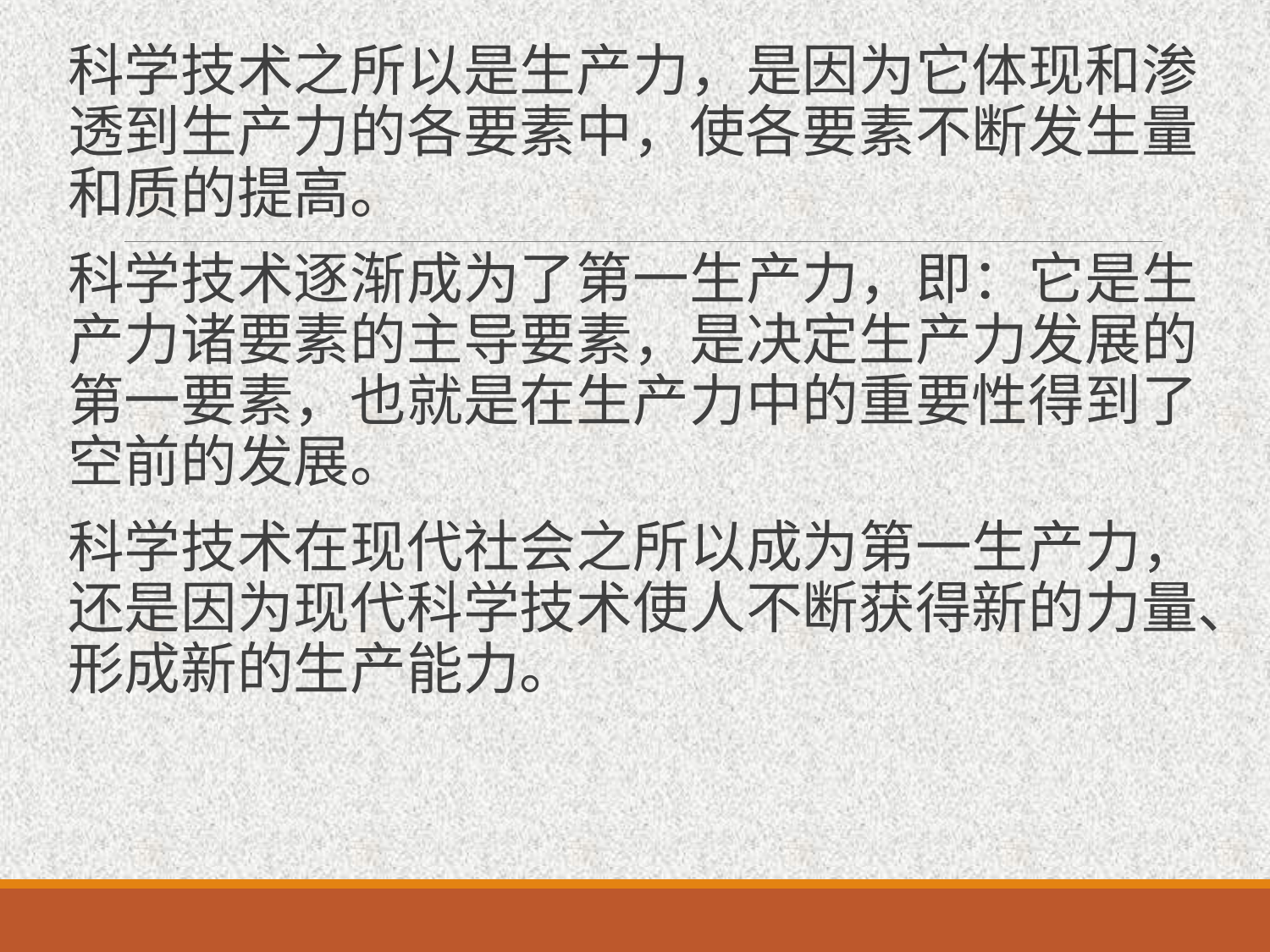

科学技术之所以是生产力，是因为它体现和渗透到生产力的各要素中，使各要素不断发生量和质的提高。
科学技术逐渐成为了第一生产力，即：它是生产力诸要素的主导要素，是决定生产力发展的第一要素，也就是在生产力中的重要性得到了空前的发展。
科学技术在现代社会之所以成为第一生产力，还是因为现代科学技术使人不断获得新的力量、形成新的生产能力。